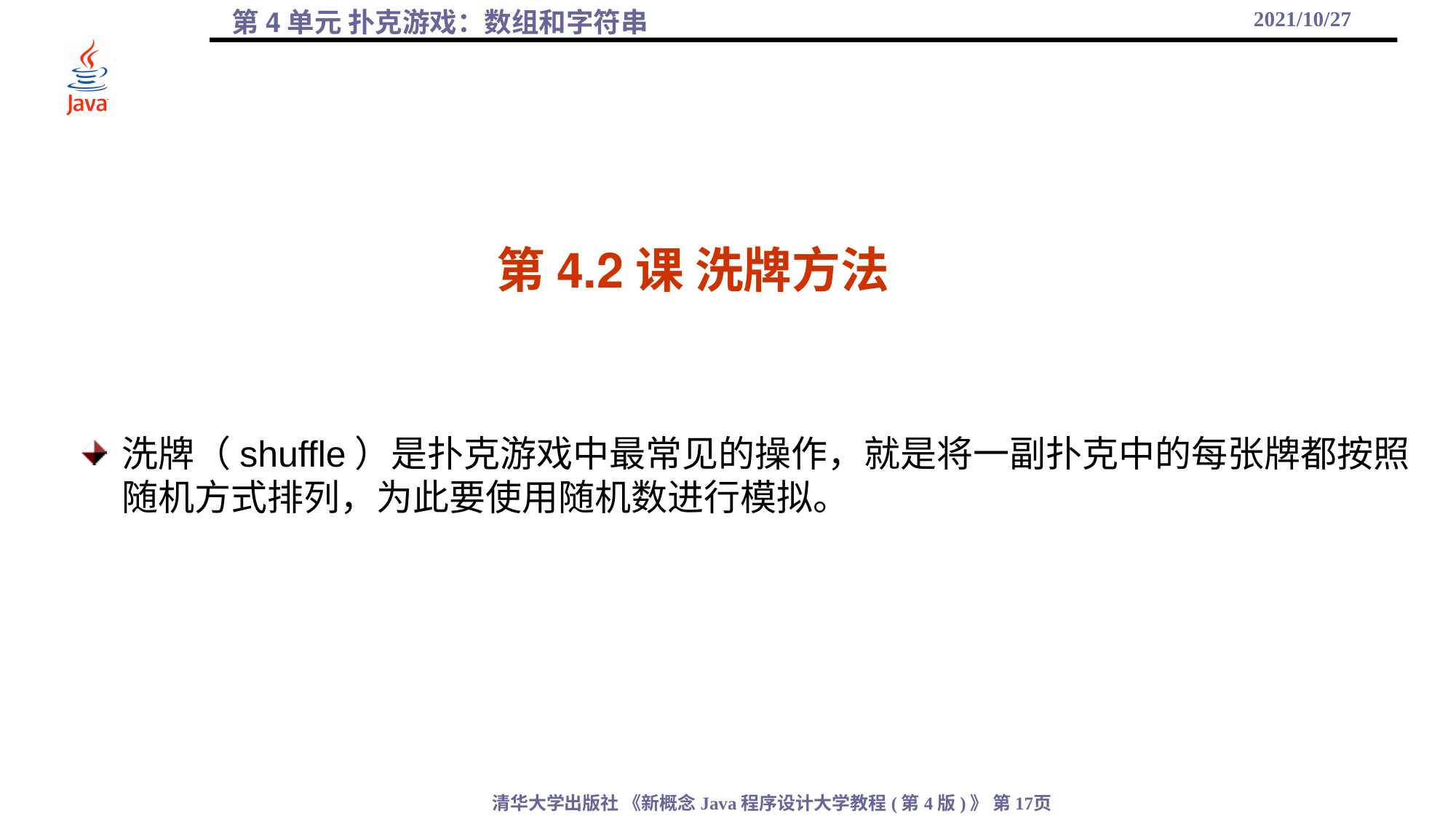

2021/10/27
# 第4.2课 洗牌方法
洗牌（shuffle）是扑克游戏中最常见的操作，就是将一副扑克中的每张牌都按照随机方式排列，为此要使用随机数进行模拟。